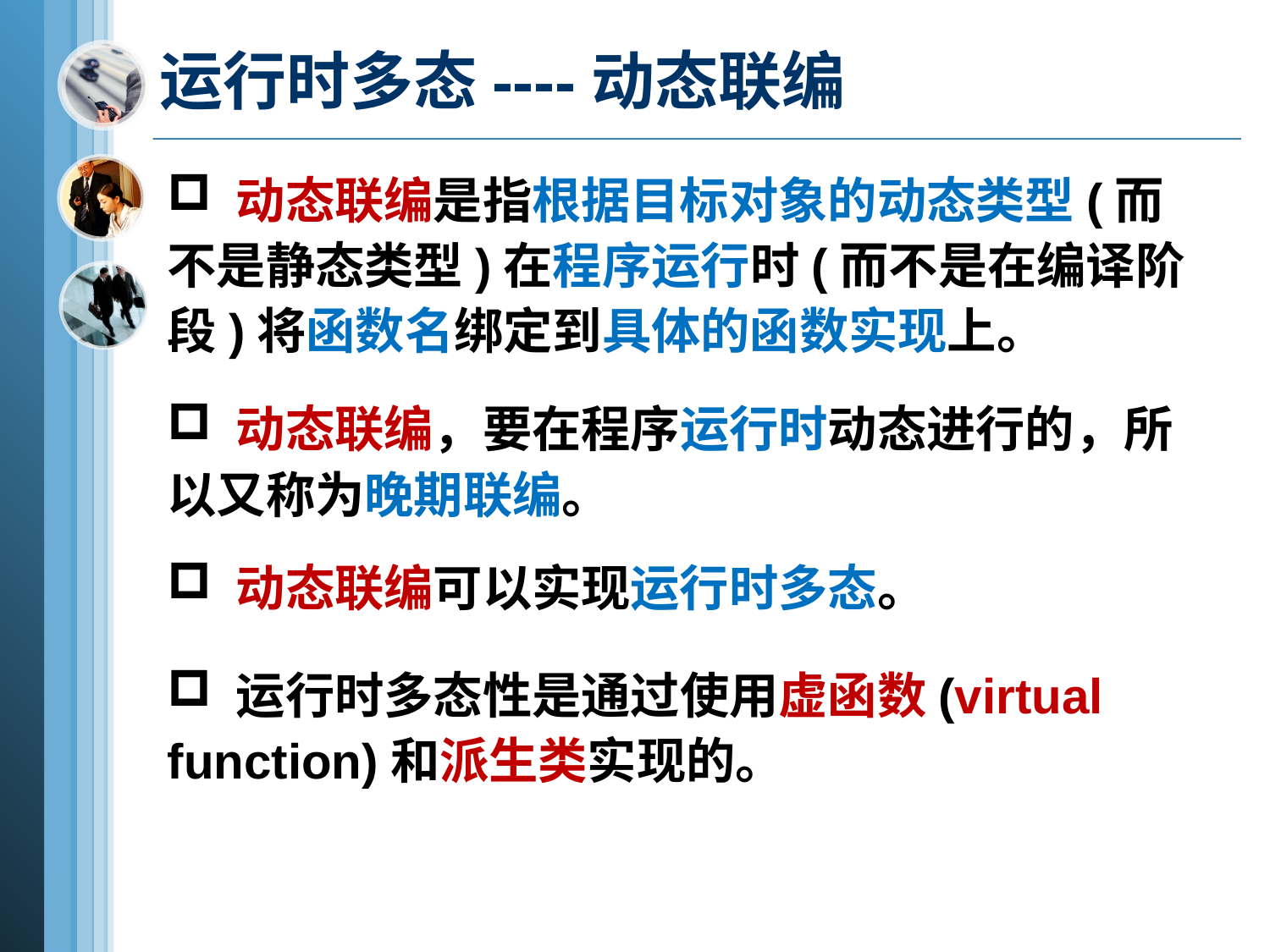

# 运行时多态----动态联编
 动态联编是指根据目标对象的动态类型(而不是静态类型)在程序运行时(而不是在编译阶段)将函数名绑定到具体的函数实现上。
 动态联编，要在程序运行时动态进行的，所以又称为晚期联编。
 动态联编可以实现运行时多态。
 运行时多态性是通过使用虚函数(virtual function)和派生类实现的。